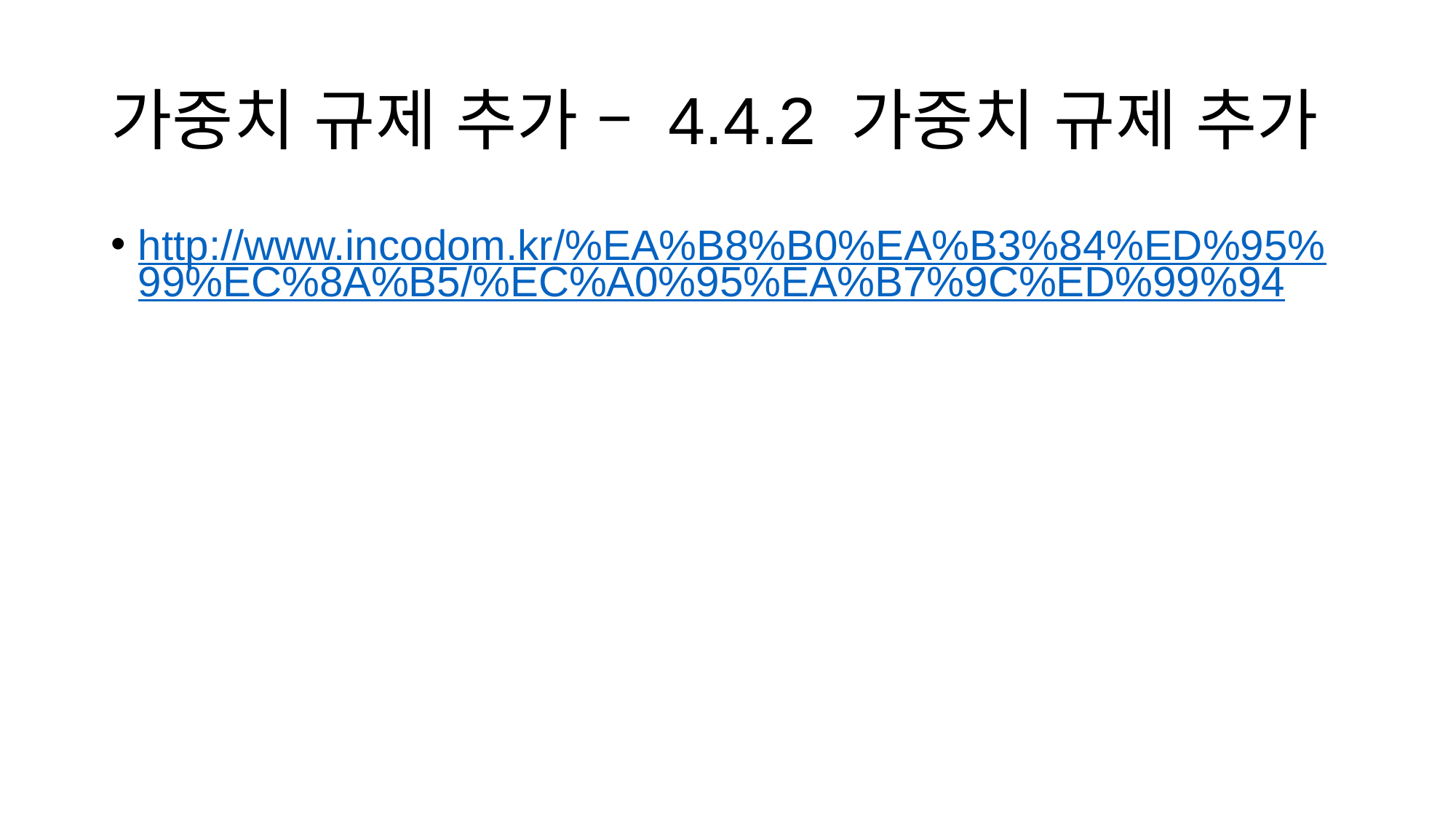

# 가중치 규제 추가 – 4.4.2 가중치 규제 추가
http://www.incodom.kr/%EA%B8%B0%EA%B3%84%ED%95%99%EC%8A%B5/%EC%A0%95%EA%B7%9C%ED%99%94